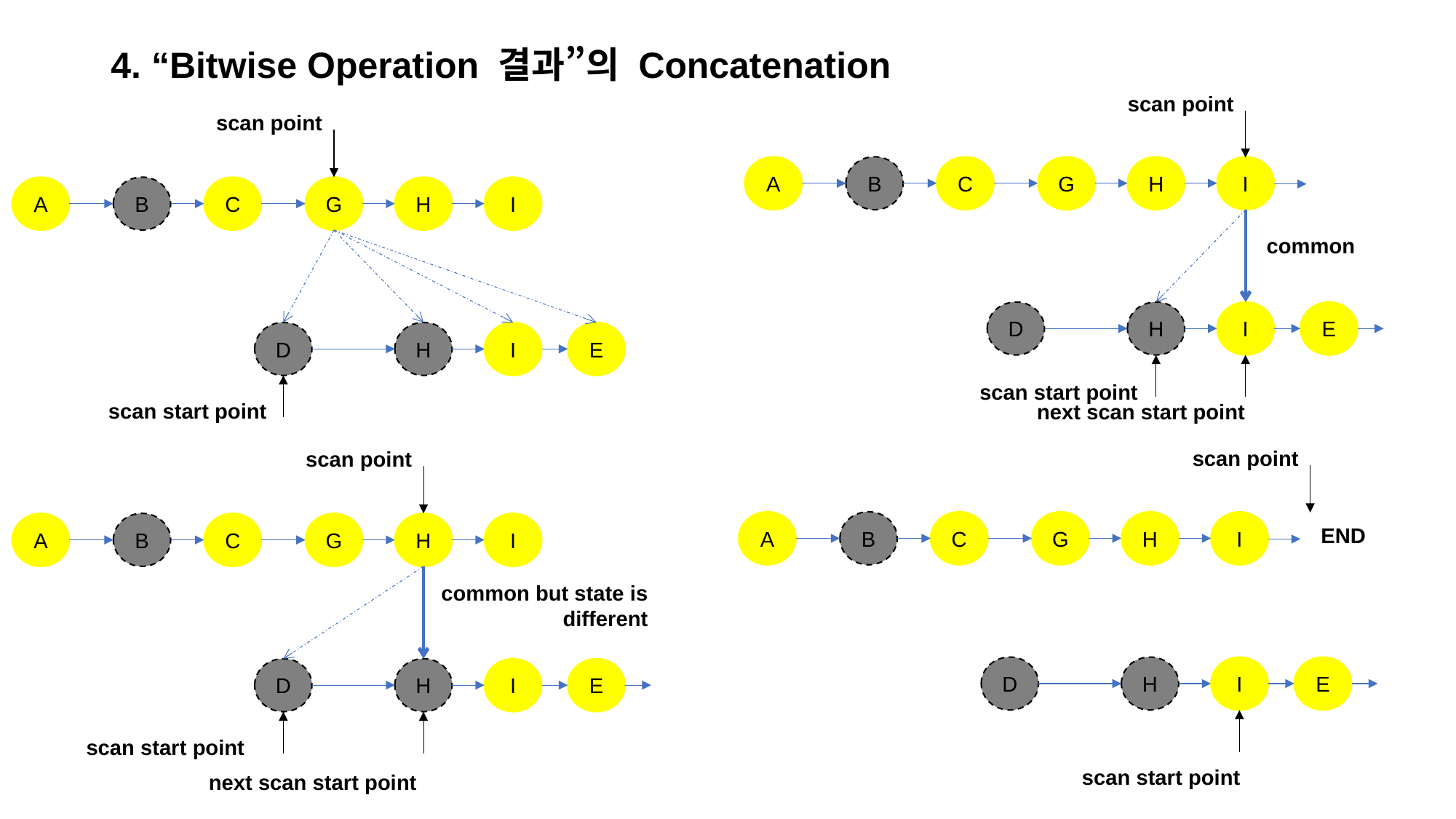

# 4. “Bitwise Operation 결과”의 Concatenation
scan point
scan point
A
B
C
G
H
I
A
B
C
G
H
I
common
D
H
I
E
D
H
I
E
scan start point
scan start point
next scan start point
scan point
scan point
A
B
C
G
H
I
A
B
C
G
H
I
END
common but state is different
D
H
I
E
D
H
I
E
scan start point
scan start point
next scan start point